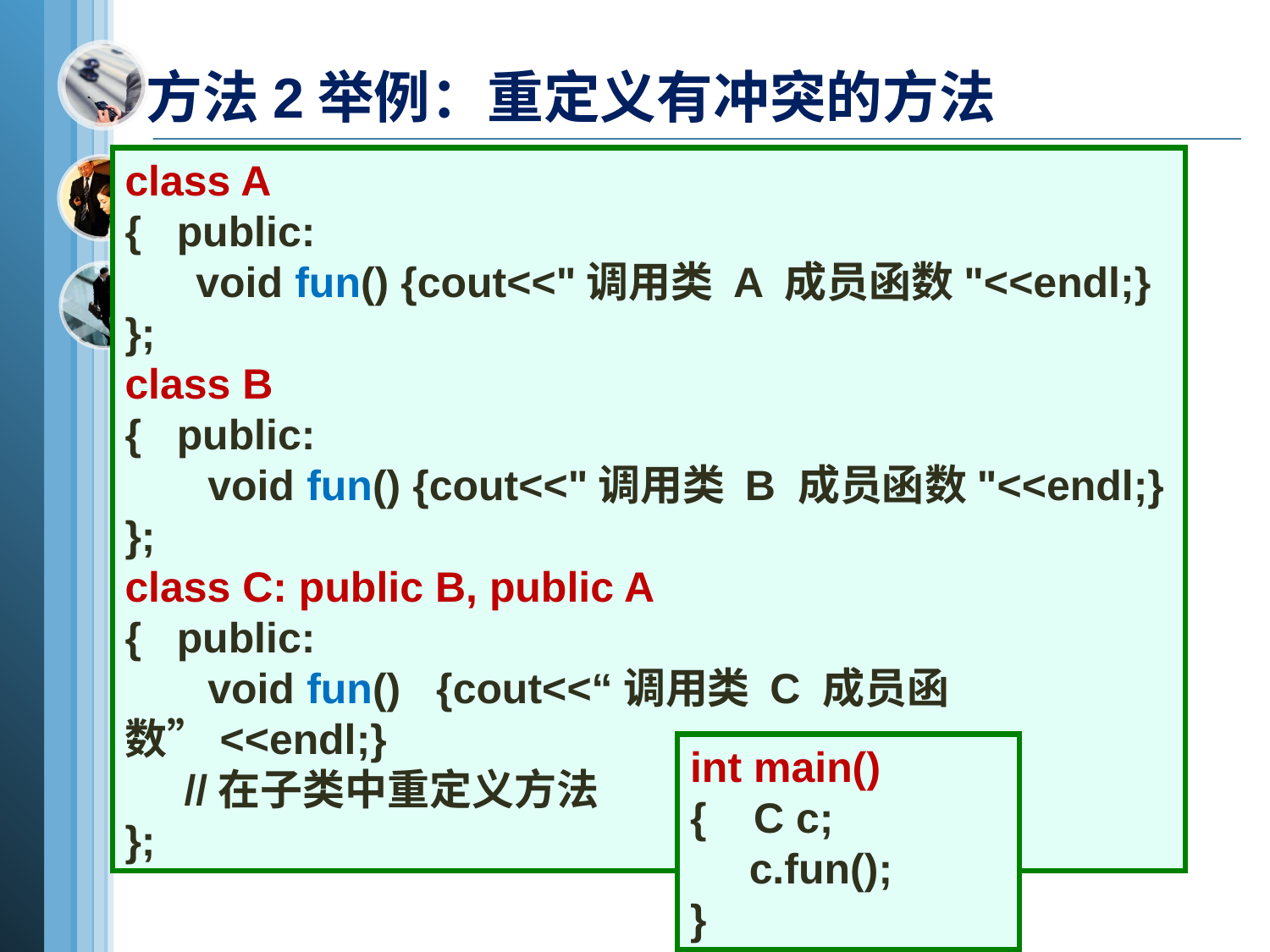

方法2举例：重定义有冲突的方法
class A
{   public:
      void fun() {cout<<"调用类 A 成员函数"<<endl;}
};
class B
{   public:
       void fun() {cout<<"调用类 B 成员函数"<<endl;}
};
class C: public B, public A
{   public:
       void fun()   {cout<<“调用类 C 成员函数”<<endl;}
     //在子类中重定义方法
};
int main()
{    C c;
     c.fun();
}